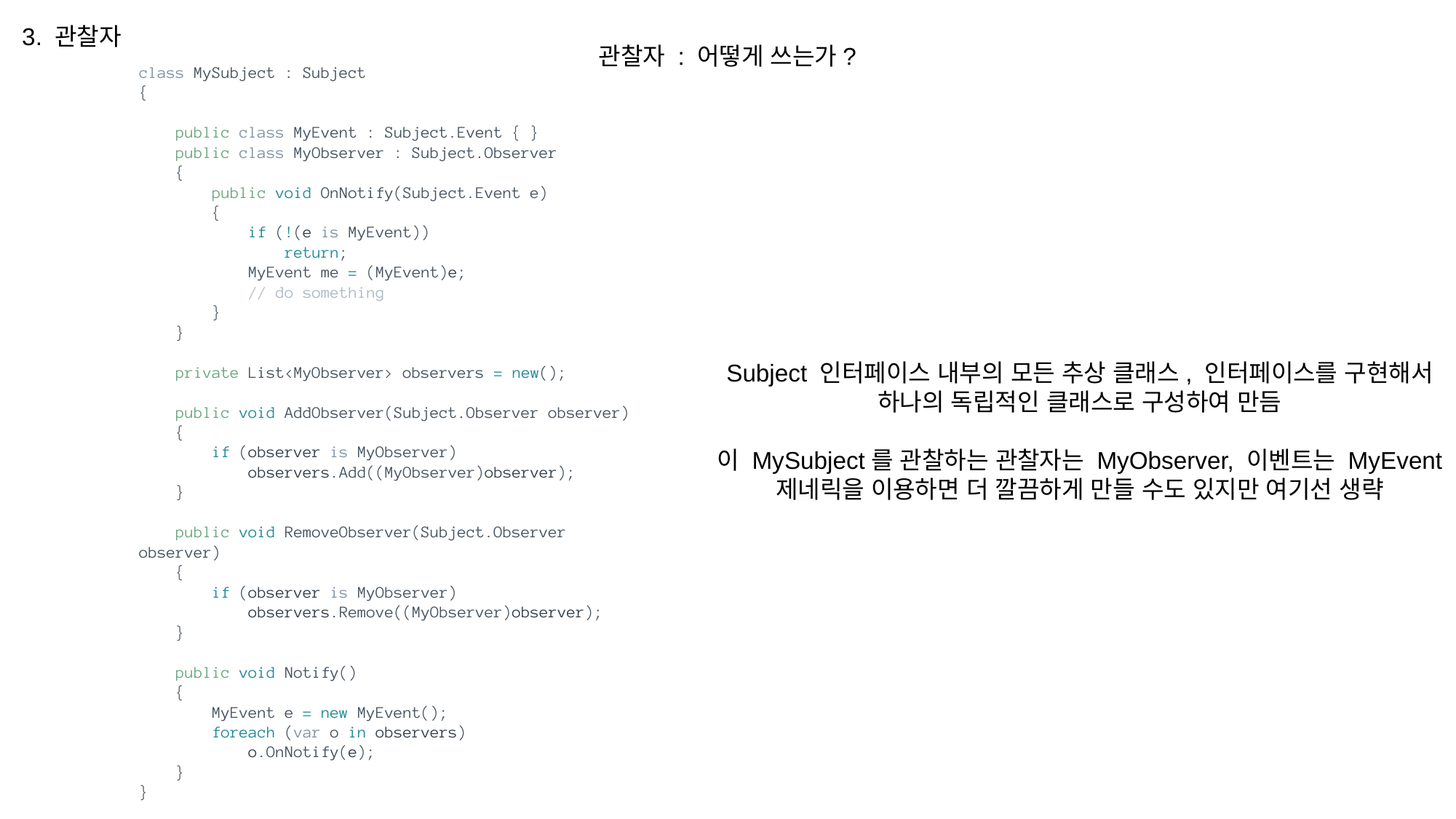

3. 관찰자
관찰자 : 어떻게 쓰는가?
class MySubject : Subject
{
    public class MyEvent : Subject.Event { }
    public class MyObserver : Subject.Observer
    {
        public void OnNotify(Subject.Event e)
        {
            if (!(e is MyEvent))
                return;
            MyEvent me = (MyEvent)e;
            // do something
        }
    }
    private List<MyObserver> observers = new();
    public void AddObserver(Subject.Observer observer)
    {
        if (observer is MyObserver)
            observers.Add((MyObserver)observer);
    }
    public void RemoveObserver(Subject.Observer observer)
    {
        if (observer is MyObserver)
            observers.Remove((MyObserver)observer);
    }
    public void Notify()
    {
        MyEvent e = new MyEvent();
        foreach (var o in observers)
            o.OnNotify(e);
    }
}
Subject 인터페이스 내부의 모든 추상 클래스, 인터페이스를 구현해서
하나의 독립적인 클래스로 구성하여 만듬

이 MySubject를 관찰하는 관찰자는 MyObserver, 이벤트는 MyEvent
제네릭을 이용하면 더 깔끔하게 만들 수도 있지만 여기선 생략